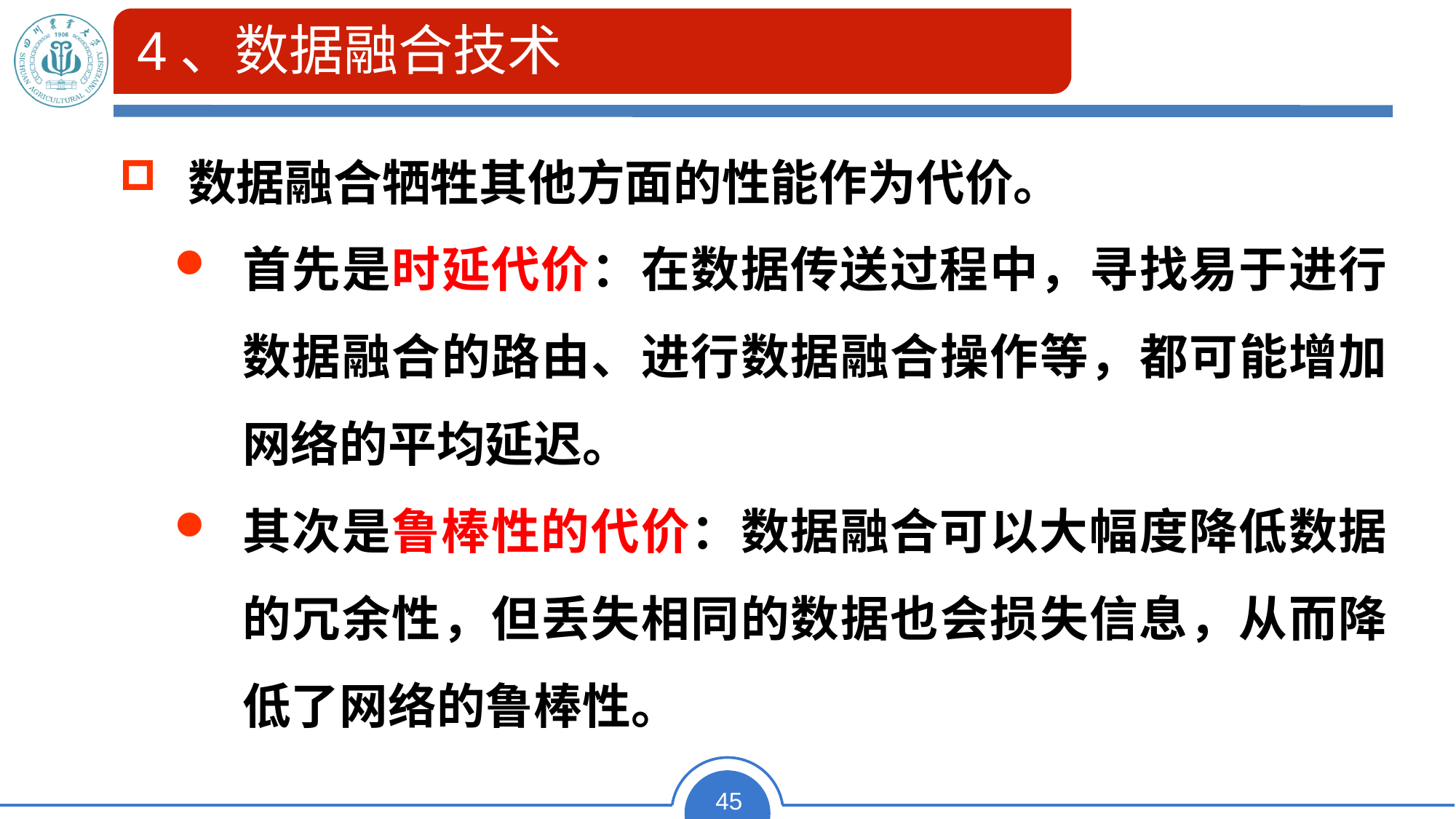

# 4、数据融合技术
数据融合牺牲其他方面的性能作为代价。
首先是时延代价：在数据传送过程中，寻找易于进行数据融合的路由、进行数据融合操作等，都可能增加网络的平均延迟。
其次是鲁棒性的代价：数据融合可以大幅度降低数据的冗余性，但丢失相同的数据也会损失信息，从而降低了网络的鲁棒性。